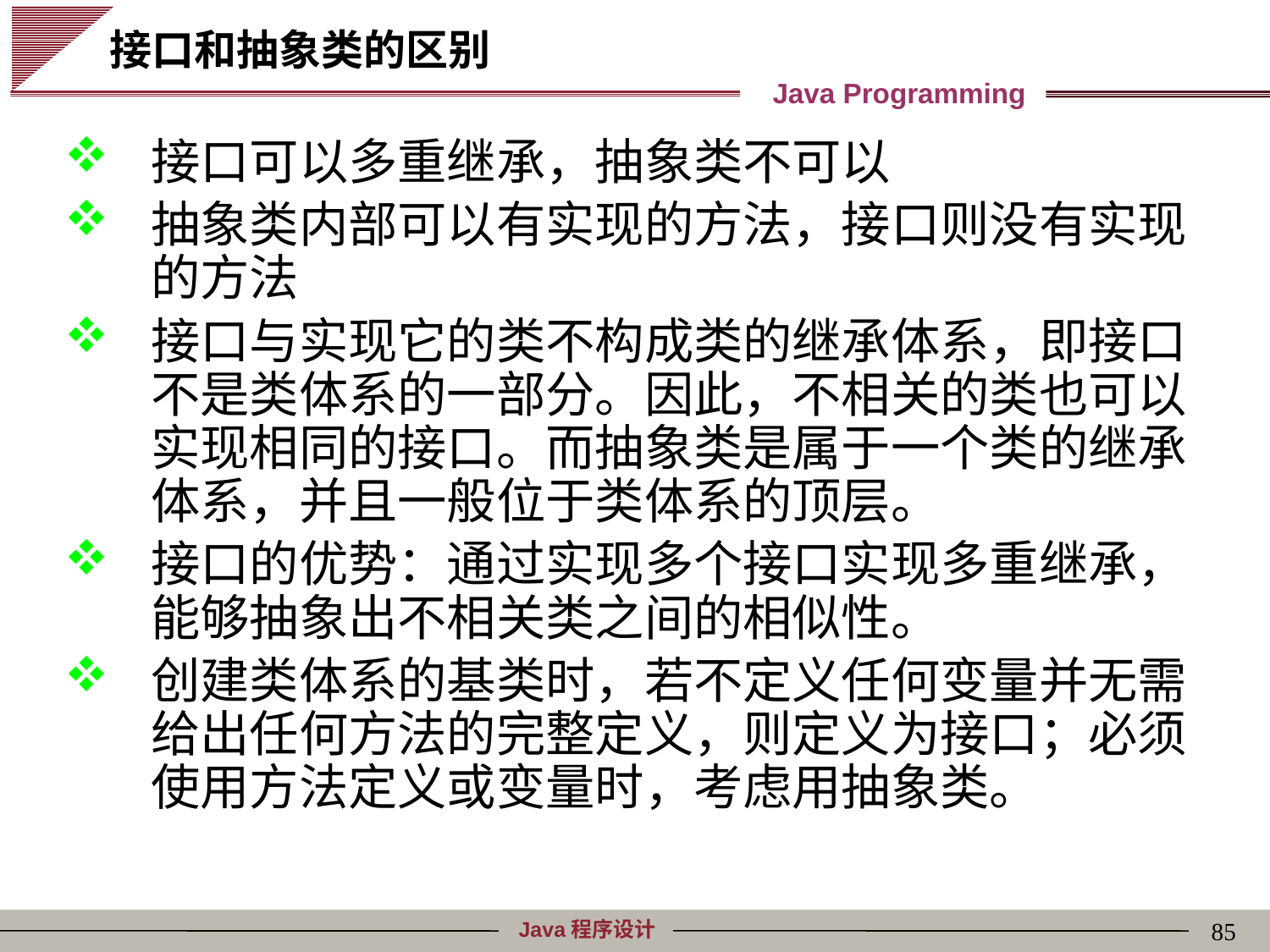

# 接口和抽象类的区别
接口可以多重继承，抽象类不可以
抽象类内部可以有实现的方法，接口则没有实现的方法
接口与实现它的类不构成类的继承体系，即接口不是类体系的一部分。因此，不相关的类也可以实现相同的接口。而抽象类是属于一个类的继承体系，并且一般位于类体系的顶层。
接口的优势：通过实现多个接口实现多重继承，能够抽象出不相关类之间的相似性。
创建类体系的基类时，若不定义任何变量并无需给出任何方法的完整定义，则定义为接口；必须使用方法定义或变量时，考虑用抽象类。